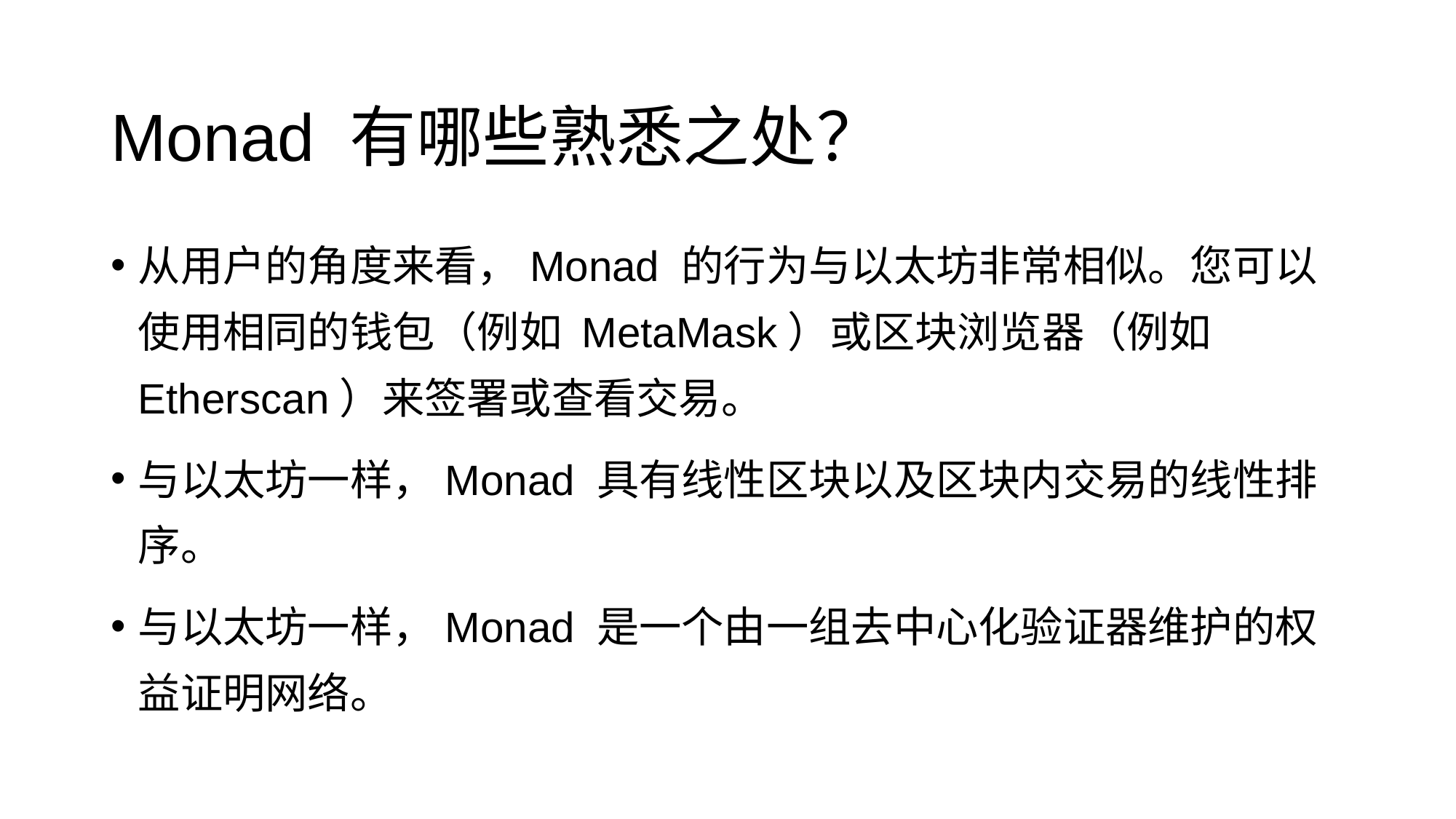

# Monad 有哪些熟悉之处？
从用户的角度来看，Monad 的行为与以太坊非常相似。您可以使用相同的钱包（例如 MetaMask）或区块浏览器（例如 Etherscan）来签署或查看交易。
与以太坊一样，Monad 具有线性区块以及区块内交易的线性排序。
与以太坊一样，Monad 是一个由一组去中心化验证器维护的权益证明网络。